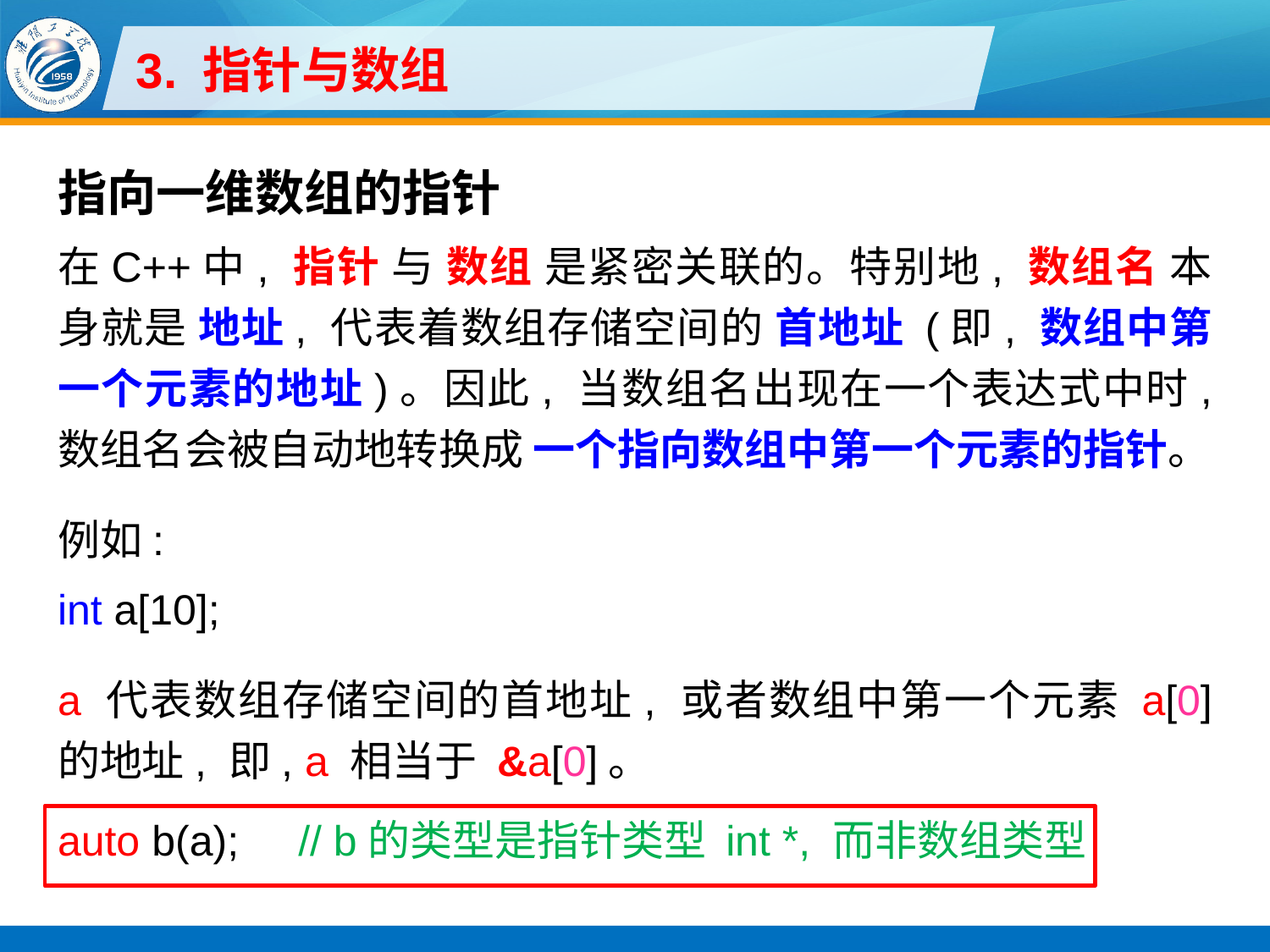

# 3. 指针与数组
指向一维数组的指针
在C++中, 指针 与 数组 是紧密关联的。特别地, 数组名 本身就是 地址, 代表着数组存储空间的 首地址 (即, 数组中第一个元素的地址)。因此, 当数组名出现在一个表达式中时, 数组名会被自动地转换成 一个指向数组中第一个元素的指针。
例如:
int a[10];
a 代表数组存储空间的首地址, 或者数组中第一个元素 a[0] 的地址, 即, a 相当于 &a[0]。
auto b(a);     // b的类型是指针类型 int *, 而非数组类型